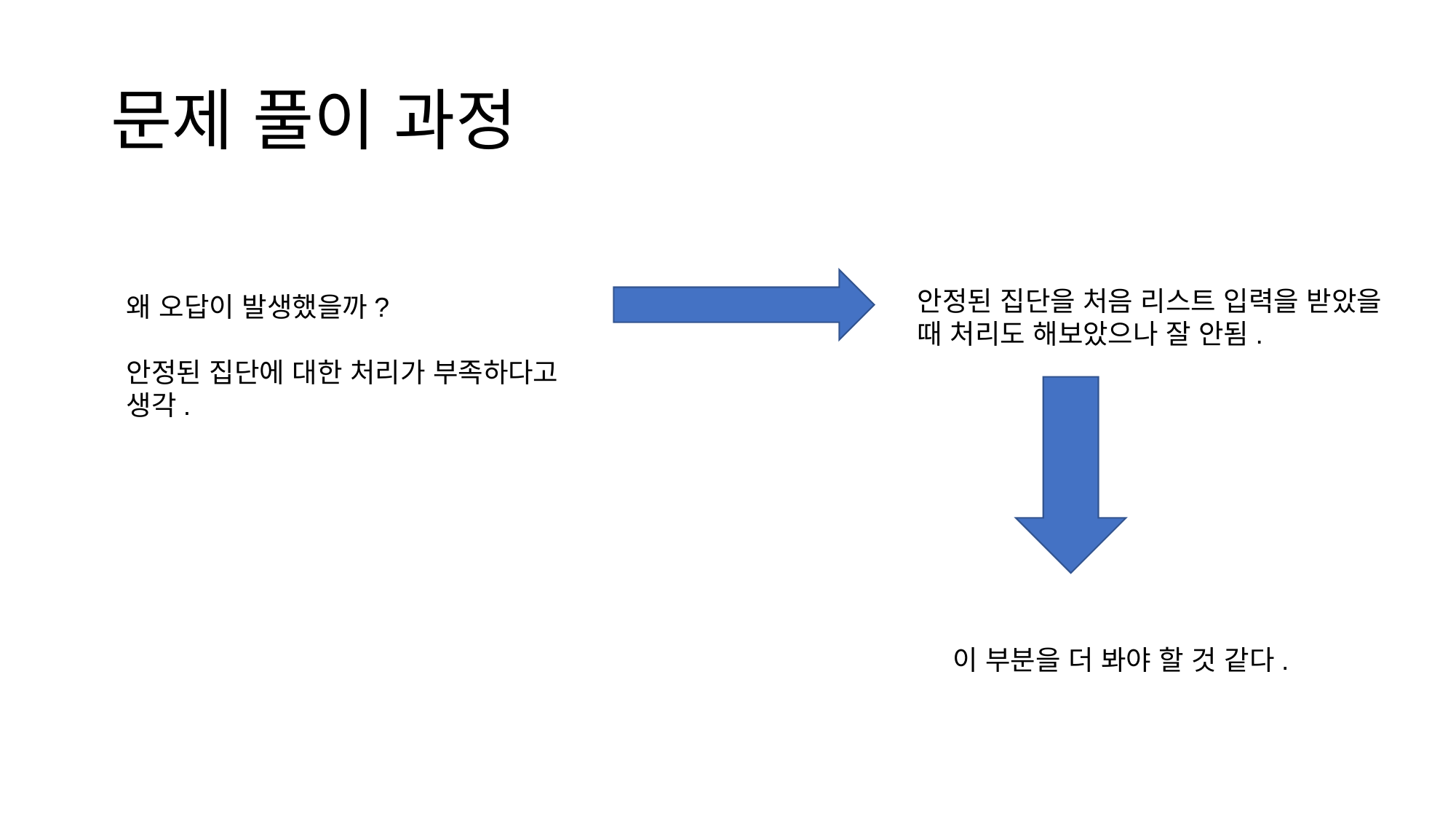

# 문제 풀이 과정

안정된 집단을 처음 리스트 입력을 받았을 때 처리도 해보았으나 잘 안됨.
왜 오답이 발생했을까?

안정된 집단에 대한 처리가 부족하다고 생각.

이 부분을 더 봐야 할 것 같다.